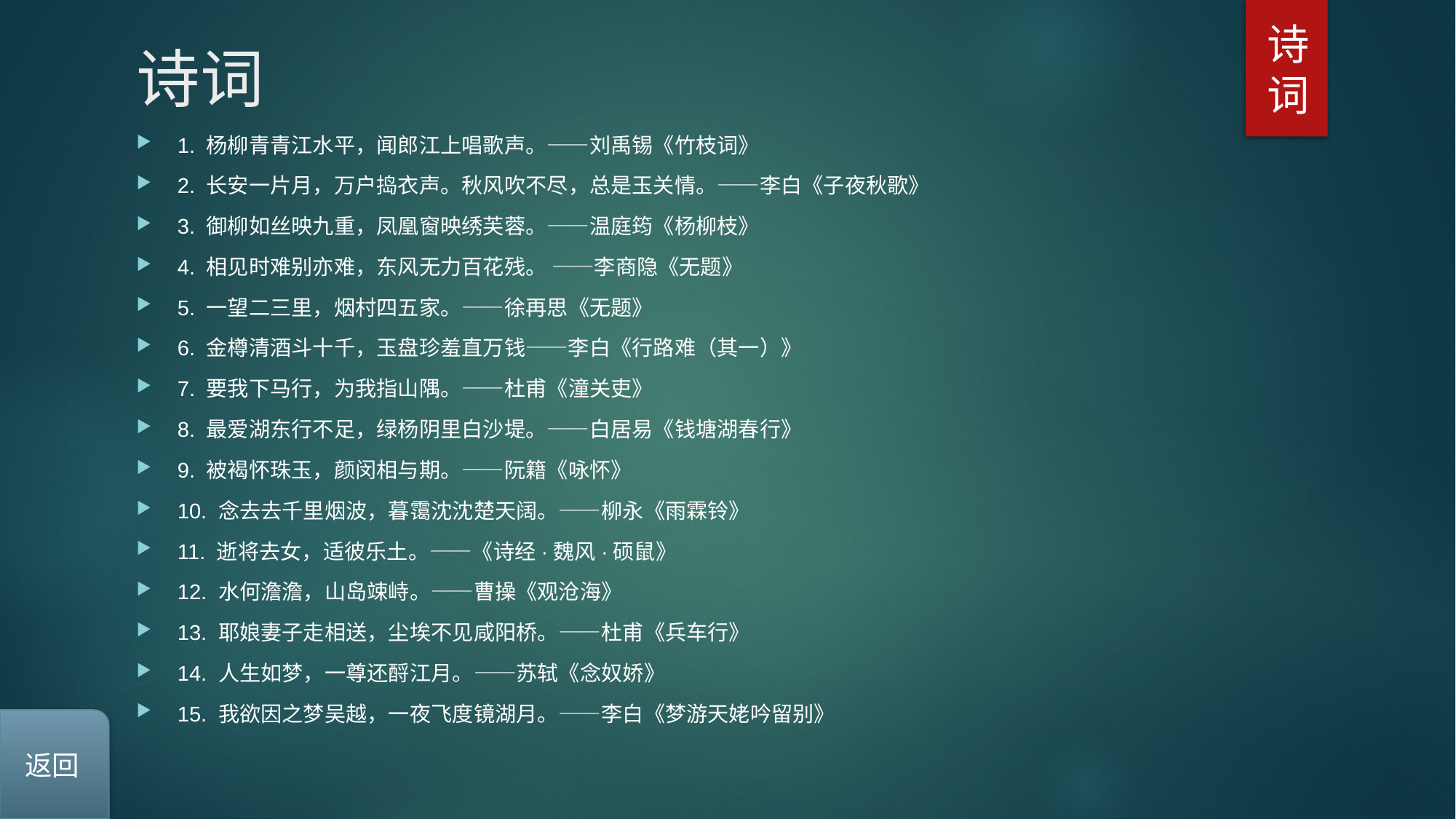

诗
词
# 诗词
1. 杨柳青青江水平，闻郎江上唱歌声。——刘禹锡《竹枝词》
2. 长安一片月，万户捣衣声。秋风吹不尽，总是玉关情。——李白《子夜秋歌》
3. 御柳如丝映九重，凤凰窗映绣芙蓉。——温庭筠《杨柳枝》
4. 相见时难别亦难，东风无力百花残。 ——李商隐《无题》
5. 一望二三里，烟村四五家。——徐再思《无题》
6. 金樽清酒斗十千，玉盘珍羞直万钱——李白《行路难（其一）》
7. 要我下马行，为我指山隅。——杜甫《潼关吏》
8. 最爱湖东行不足，绿杨阴里白沙堤。——白居易《钱塘湖春行》
9. 被褐怀珠玉，颜闵相与期。——阮籍《咏怀》
10. 念去去千里烟波，暮霭沈沈楚天阔。——柳永《雨霖铃》
11. 逝将去女，适彼乐土。——《诗经·魏风·硕鼠》
12. 水何澹澹，山岛竦峙。——曹操《观沧海》
13. 耶娘妻子走相送，尘埃不见咸阳桥。——杜甫《兵车行》
14. 人生如梦，一尊还酹江月。——苏轼《念奴娇》
15. 我欲因之梦吴越，一夜飞度镜湖月。——李白《梦游天姥吟留别》

返回